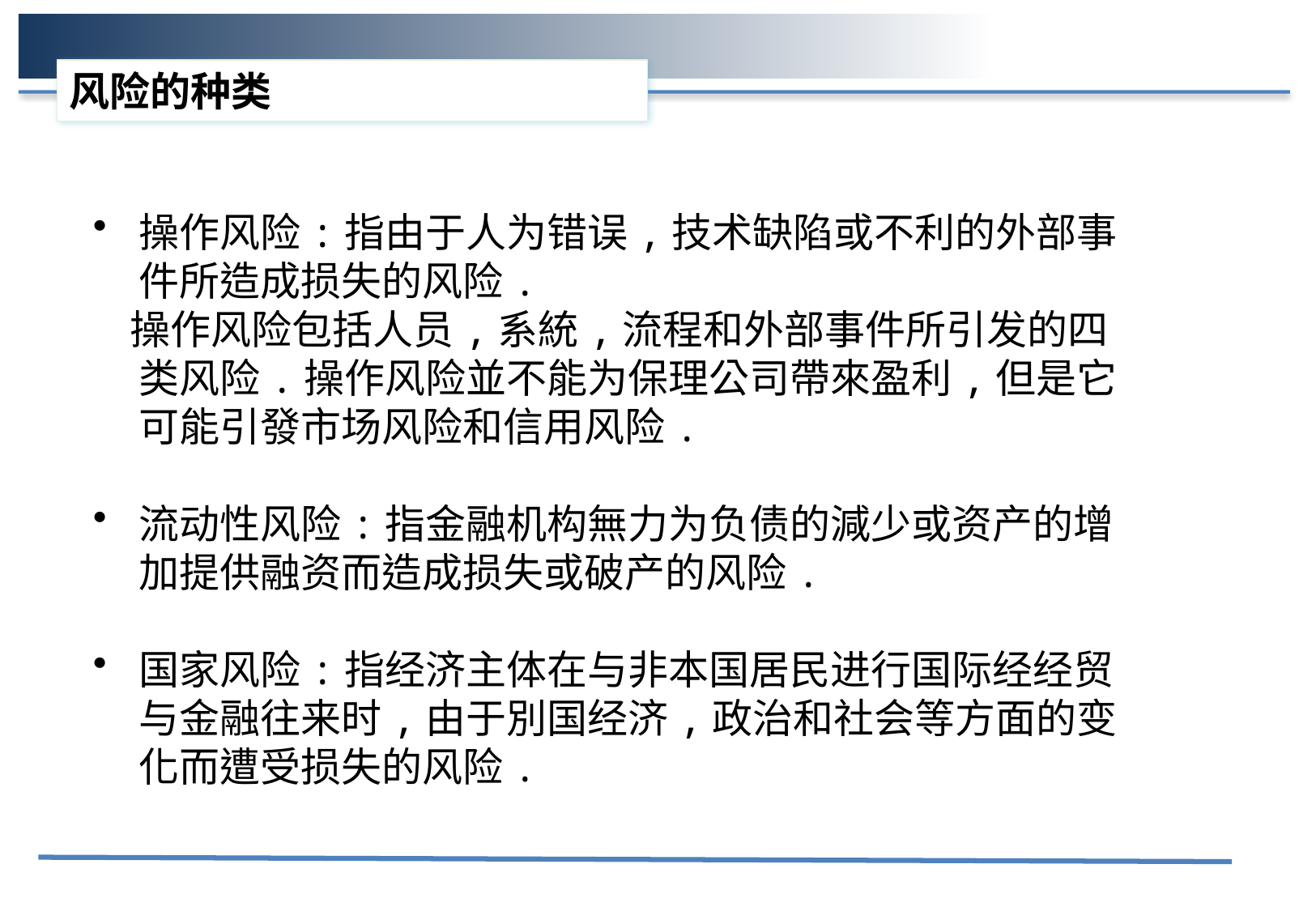

# 风险的种类

操作风险:指由于人为错误,技术缺陷或不利的外部事件所造成损失的风险.
   操作风险包括人员,系統,流程和外部事件所引发的四类风险.操作风险並不能为保理公司帶來盈利,但是它可能引發市场风险和信用风险.

流动性风险:指金融机构無力为负债的減少或资产的增加提供融资而造成损失或破产的风险.

国家风险:指经济主体在与非本国居民进行国际经经贸与金融往来时,由于別国经济,政治和社会等方面的变化而遭受损失的风险.